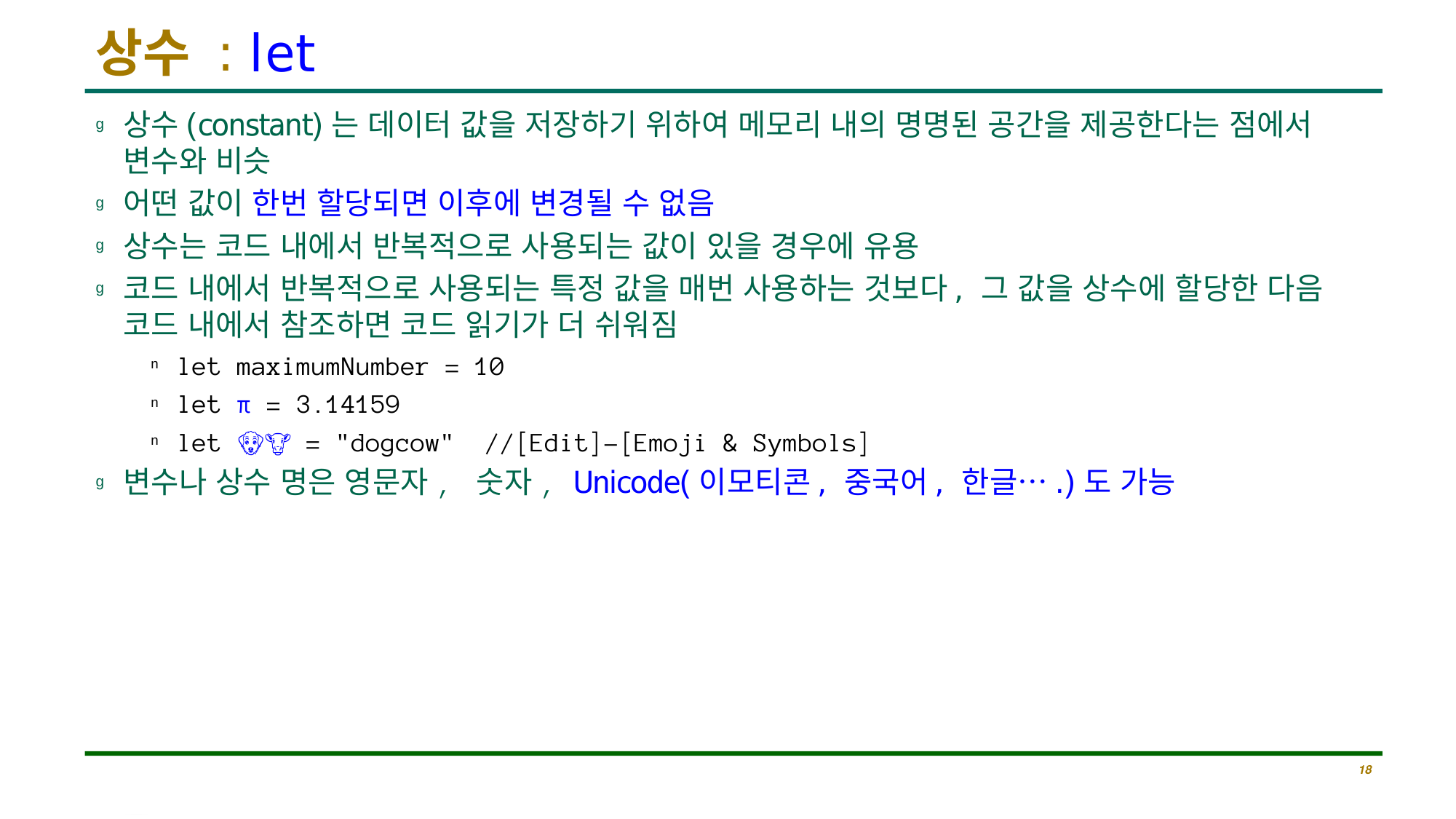

# 상수 : let
상수(constant)는 데이터 값을 저장하기 위하여 메모리 내의 명명된 공간을 제공한다는 점에서 변수와 비슷
어떤 값이 한번 할당되면 이후에 변경될 수 없음
상수는 코드 내에서 반복적으로 사용되는 값이 있을 경우에 유용
코드 내에서 반복적으로 사용되는 특정 값을 매번 사용하는 것보다, 그 값을 상수에 할당한 다음 코드 내에서 참조하면 코드 읽기가 더 쉬워짐
let maximumNumber = 10
let π = 3.14159
let 🐶🐮 = "dogcow"  //[Edit]-[Emoji & Symbols]
변수나 상수 명은 영문자, 숫자, Unicode(이모티콘, 중국어, 한글….)도 가능